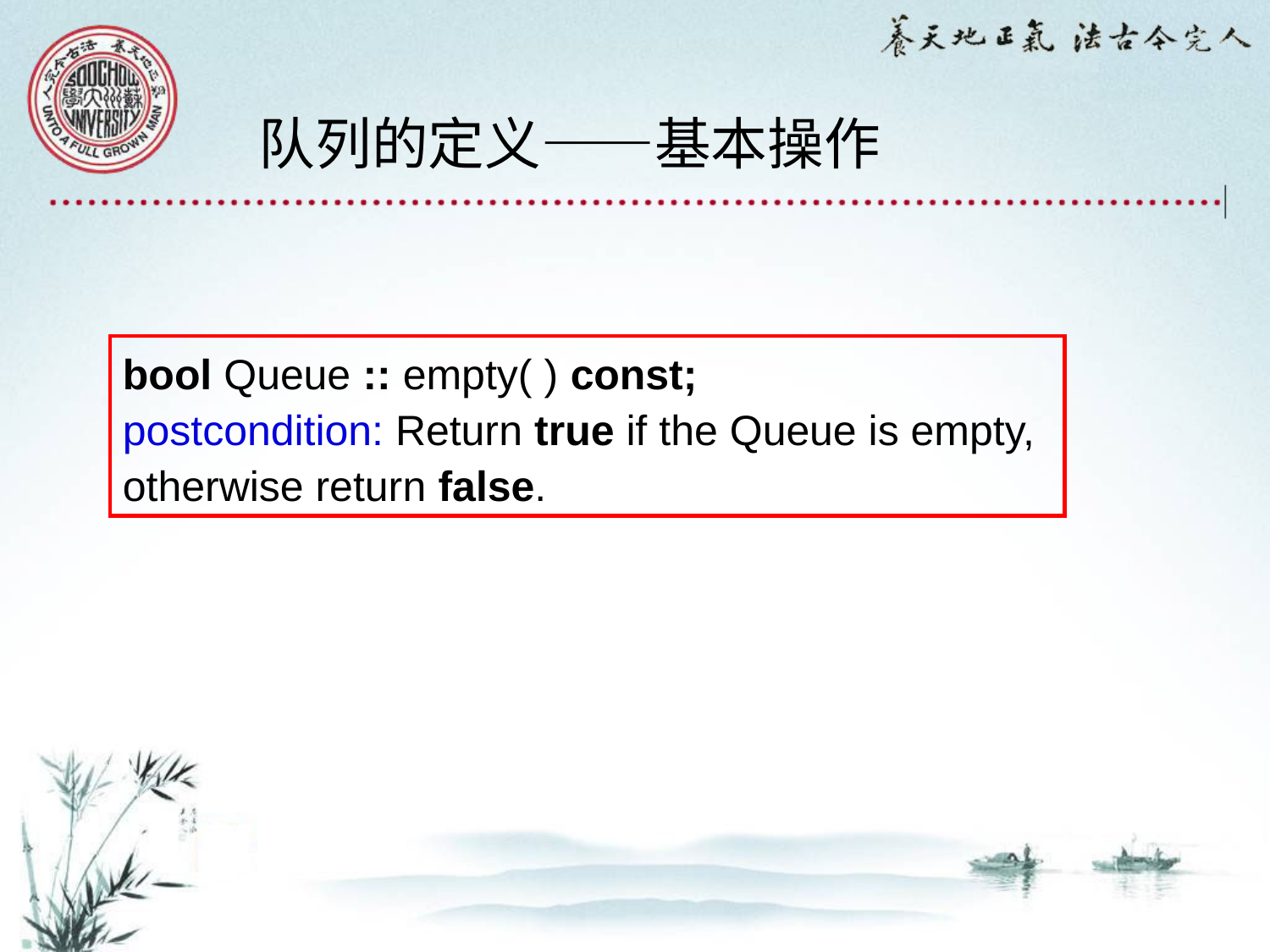

队列的定义——基本操作
bool Queue :: empty( ) const;
postcondition: Return true if the Queue is empty, otherwise return false.